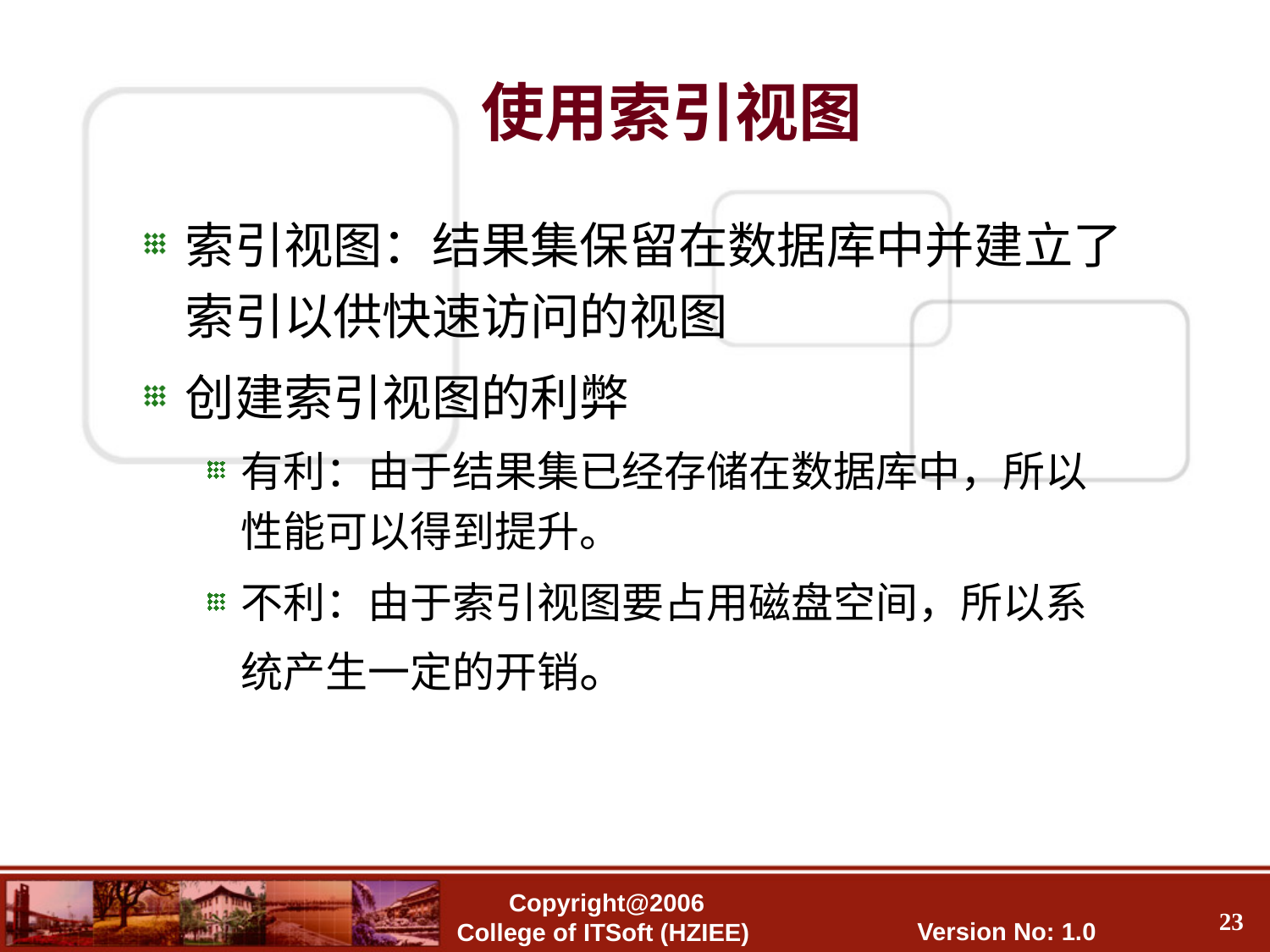

# 使用索引视图
索引视图：结果集保留在数据库中并建立了索引以供快速访问的视图
创建索引视图的利弊
有利：由于结果集已经存储在数据库中，所以性能可以得到提升。
不利：由于索引视图要占用磁盘空间，所以系统产生一定的开销。